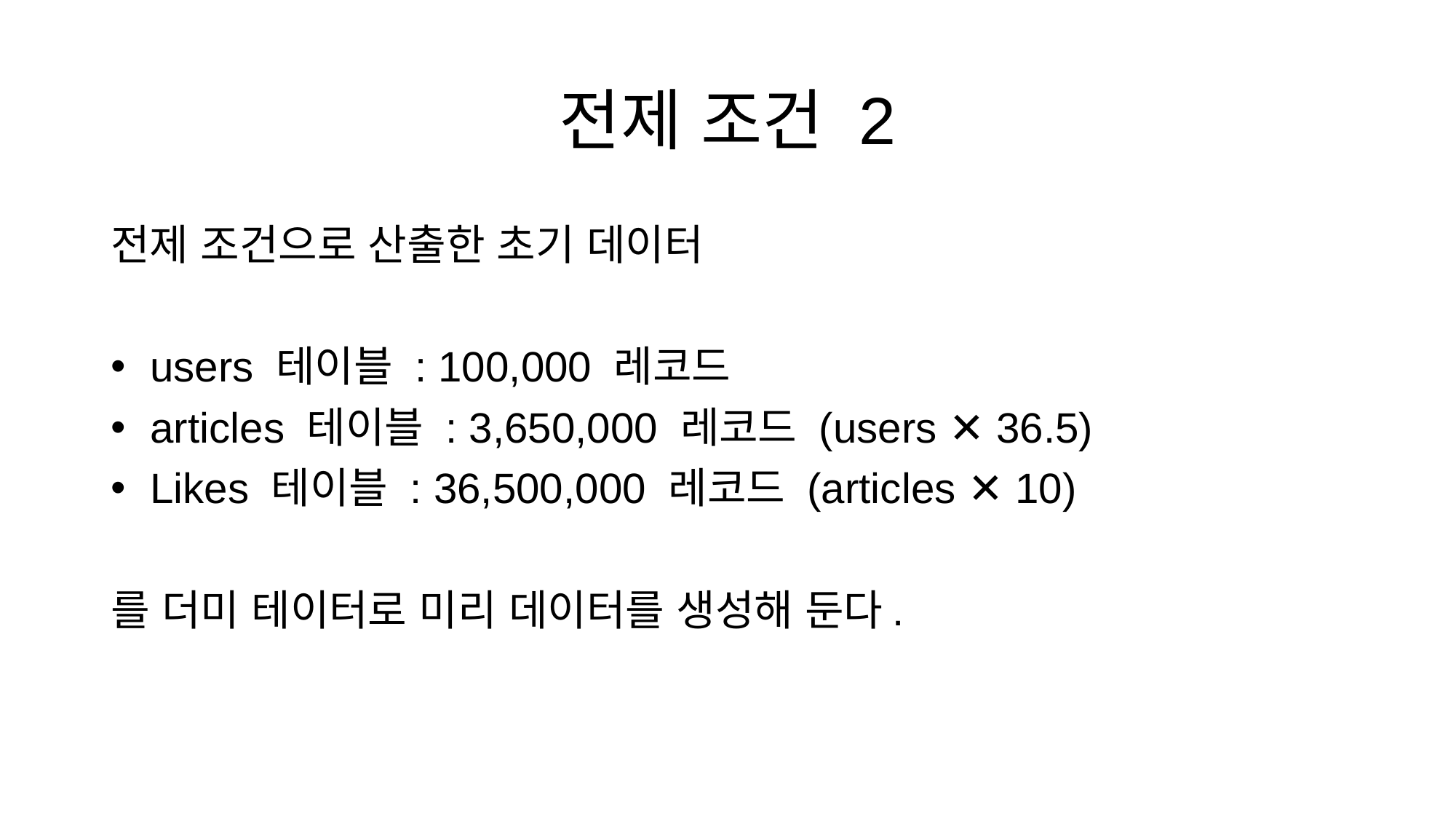

# 전제 조건 2
전제 조건으로 산출한 초기 데이터

 users 테이블 : 100,000 레코드
 articles 테이블 : 3,650,000 레코드 (users ✕ 36.5)
 Likes 테이블 : 36,500,000 레코드 (articles ✕ 10)

를 더미 테이터로 미리 데이터를 생성해 둔다.